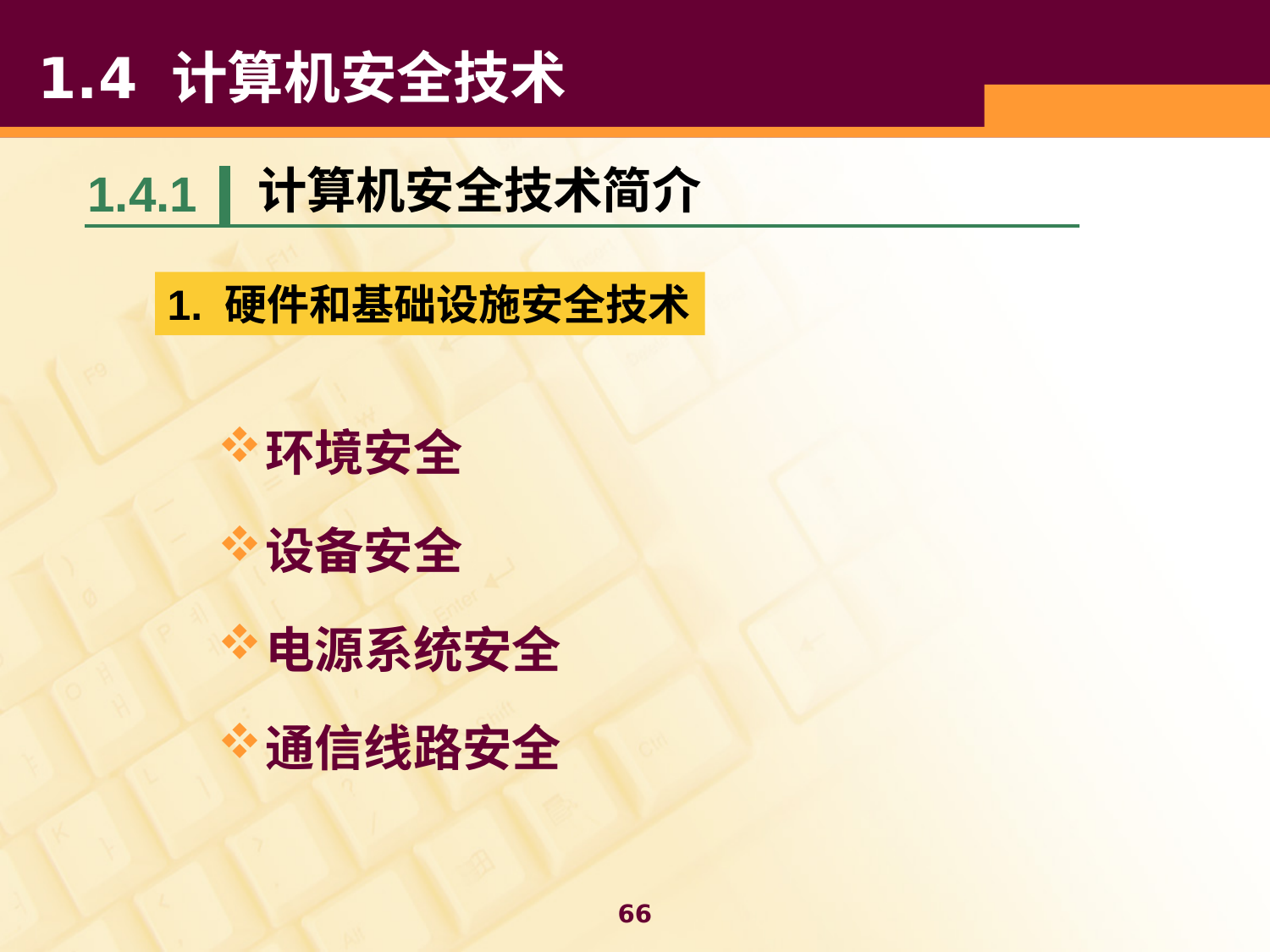

1.4 计算机安全技术

计算机安全技术简介
1.4.1
1. 硬件和基础设施安全技术
环境安全
设备安全
电源系统安全
通信线路安全